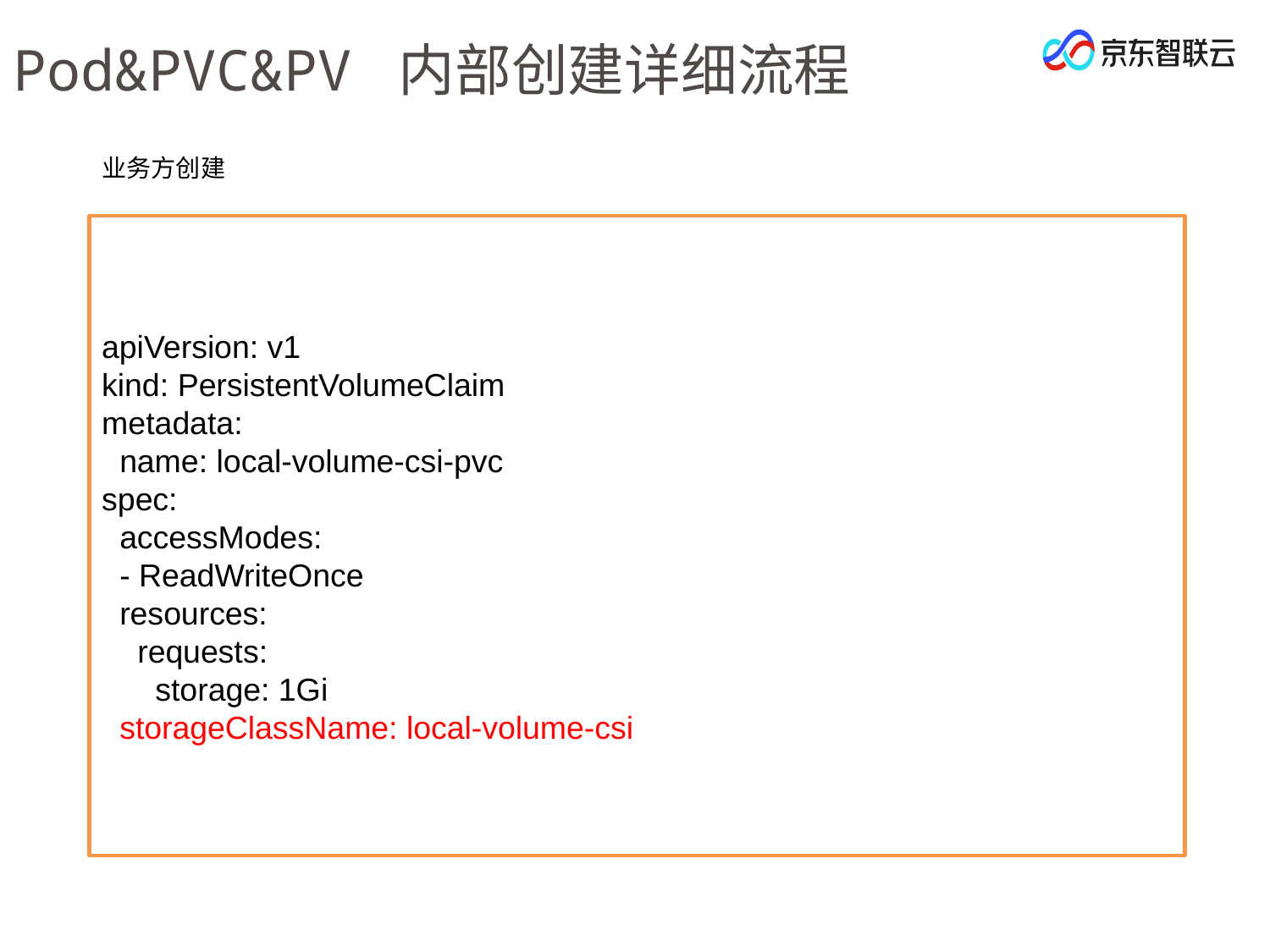

Pod&PVC&PV 内部创建详细流程
业务方创建
apiVersion: v1
kind: PersistentVolumeClaim
metadata:
  name: local-volume-csi-pvc
spec:
  accessModes:
  - ReadWriteOnce
  resources:
    requests:
      storage: 1Gi
  storageClassName: local-volume-csi